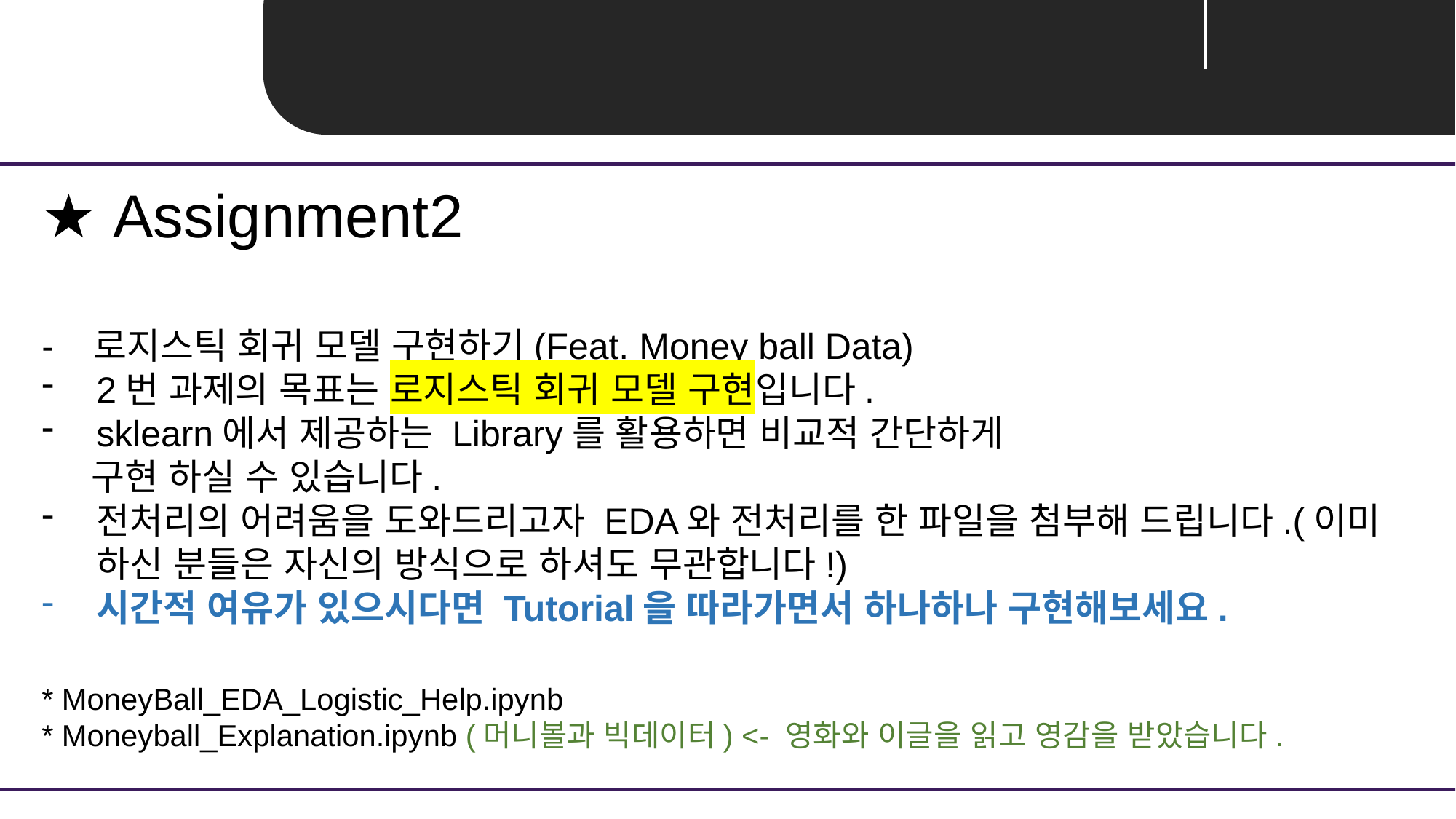

과제  02 ㅣ  로지스틱 모델 구현하기
★ Assignment2

-   로지스틱 회귀 모델 구현하기(Feat. Money ball Data)
2번 과제의 목표는 로지스틱 회귀 모델 구현입니다.
sklearn에서 제공하는 Library를 활용하면 비교적 간단하게
    구현 하실 수 있습니다.
전처리의 어려움을 도와드리고자 EDA와 전처리를 한 파일을 첨부해 드립니다.(이미 하신 분들은 자신의 방식으로 하셔도 무관합니다!)
시간적 여유가 있으시다면 Tutorial을 따라가면서 하나하나 구현해보세요.

* MoneyBall_EDA_Logistic_Help.ipynb
* Moneyball_Explanation.ipynb (머니볼과 빅데이터) <- 영화와 이글을 읽고 영감을 받았습니다.